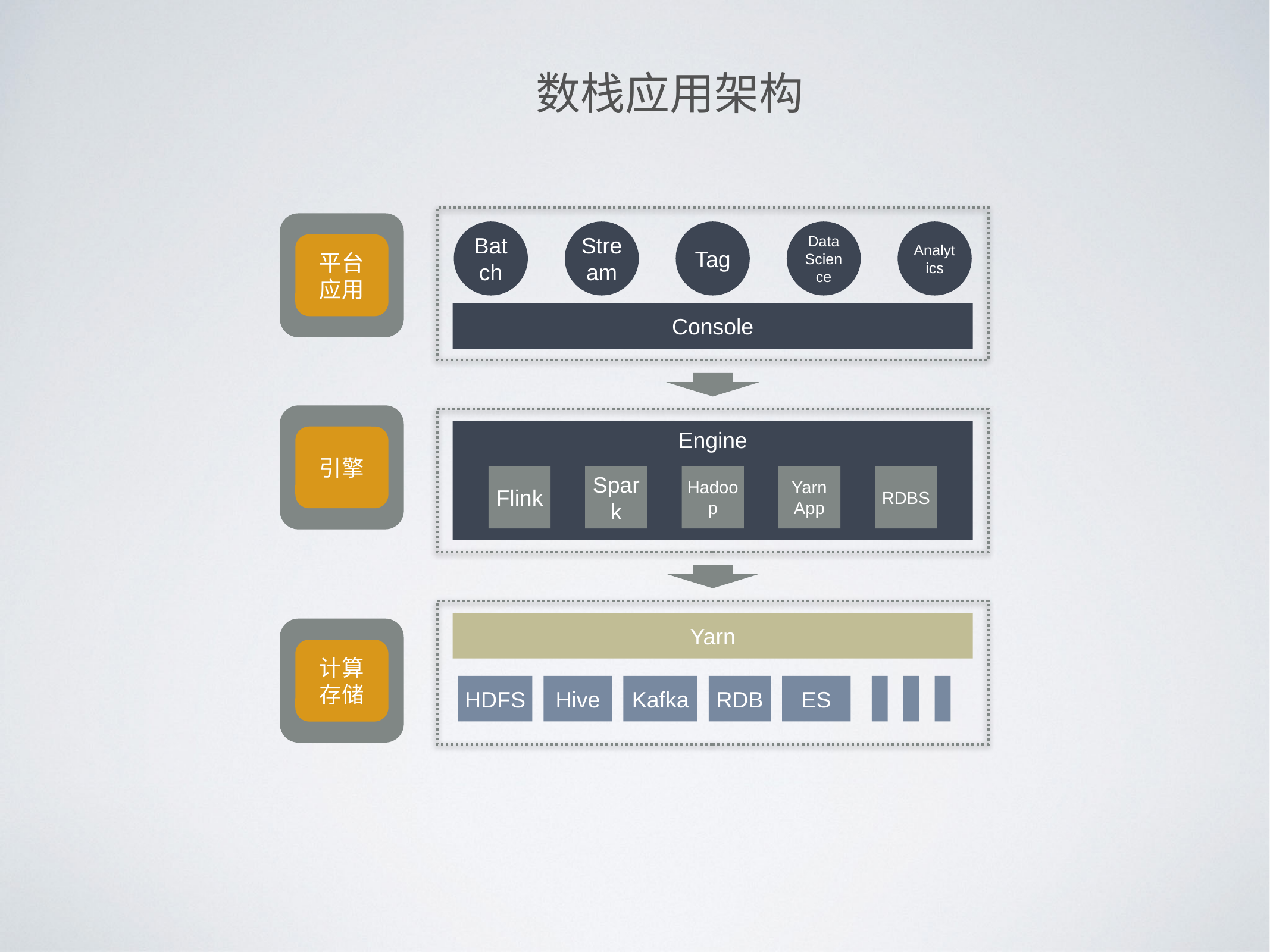

数栈应用架构

Batch
Stream
Tag
Data
Science
Analytics
平台
应用
Console

Engine
引擎
Flink
Spark
Hadoop
Yarn
App
RDBS

Yarn

计算
存储
HDFS
Hive
Kafka
RDB
ES